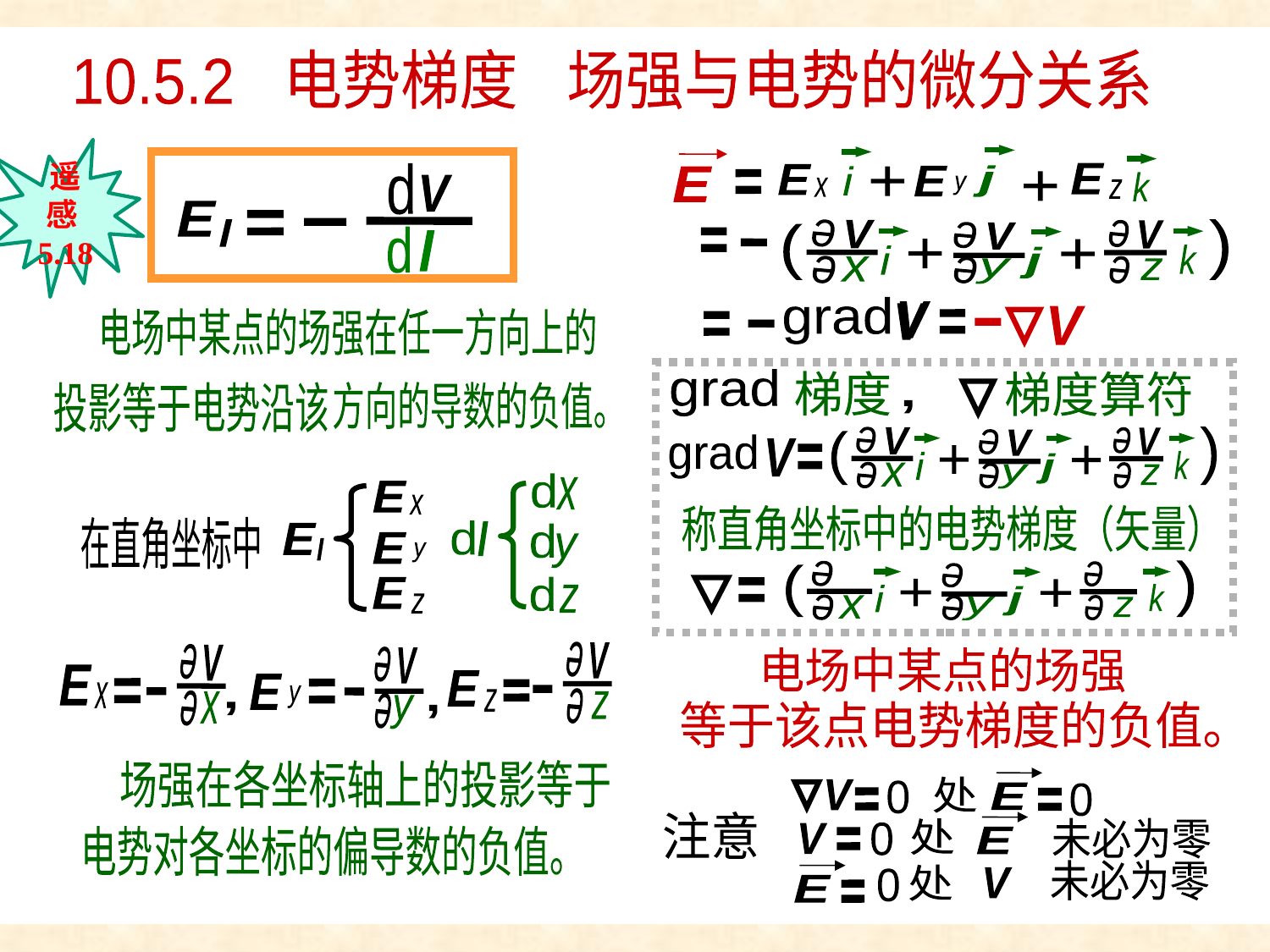

电势梯度
10.5.2   电势梯度   场强与电势的微分关系

d
V
E
l

d
l
电场中某点的场强在任一方向上的
方向的导数的负值。
投影等于电势沿该
d
x
E
x

E
l
E
y
E
z

在直角坐标中
d
l
d
y
d
z
e
V
e
V

e

x
e
V

e
y
E
x
E
z

E
y

e

z
,
,
场强在各坐标轴上的投影等于
电势对各坐标的偏导数的负值。
遥感5.18

j

i

E

k
E
z
E
x
E
y
+

+
e
V

e
x
)
e
V

e
z
e
V

e
y
(

i

k

j
+
+

grad
V
V
V

grad
梯度
梯度算符

,
e
V

e
x
)
e
V

e
z
e
V

e
y
(

i

k

j
+
+
grad
V

称直角坐标中的电势梯度（矢量）
e
)
e
e
(

i

k

j

+
+

e
e
x
e
y
z
电场中某点的场强
等于该点电势梯度的负值。

E
处
V
0

0

E
未必为零
处
0
V

未必为零
处

E
V
0

注意